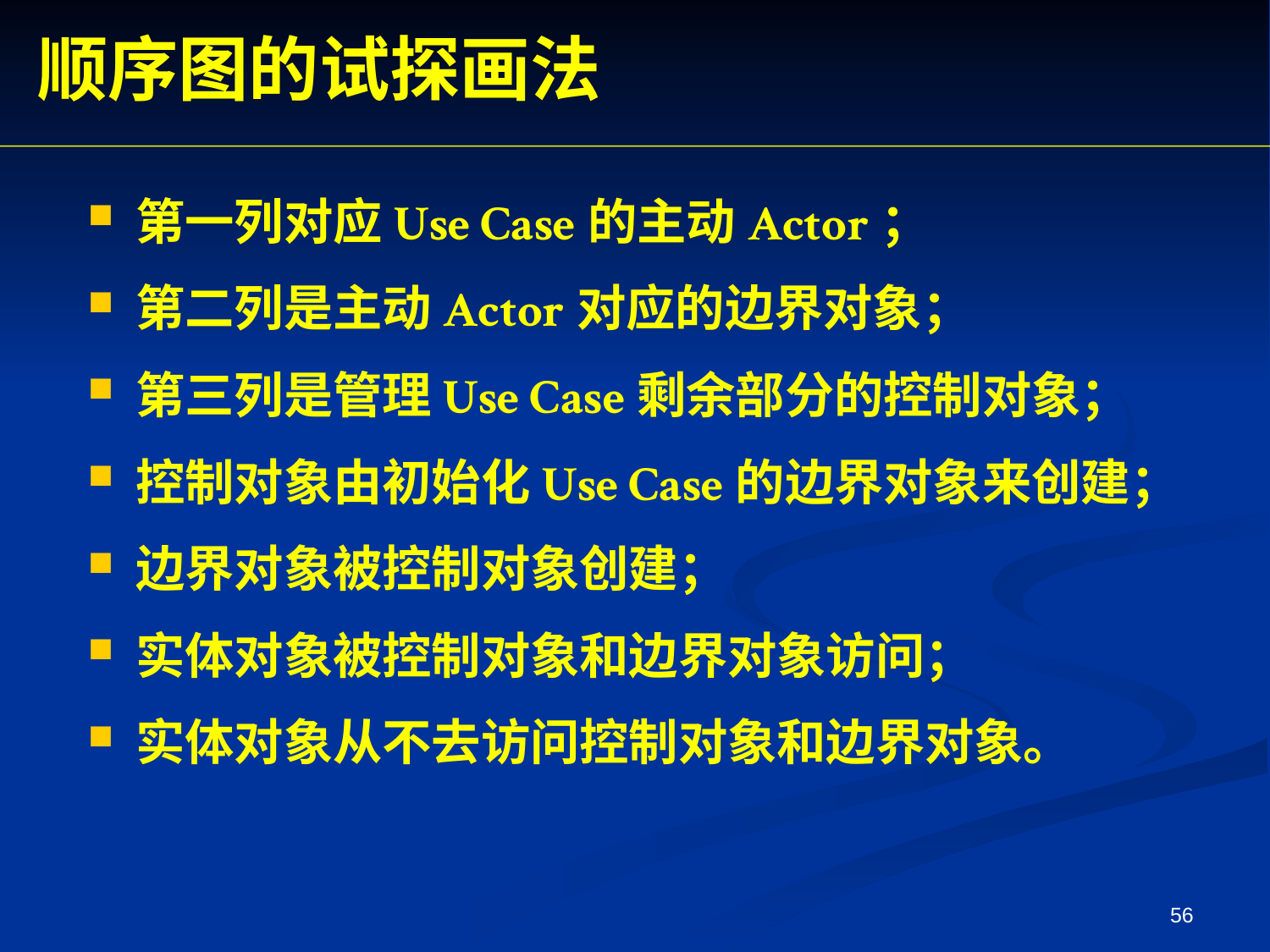

顺序图的试探画法

第一列对应Use Case的主动Actor；
第二列是主动Actor对应的边界对象；
第三列是管理Use Case剩余部分的控制对象；
控制对象由初始化Use Case的边界对象来创建；
边界对象被控制对象创建；
实体对象被控制对象和边界对象访问；
实体对象从不去访问控制对象和边界对象。
56